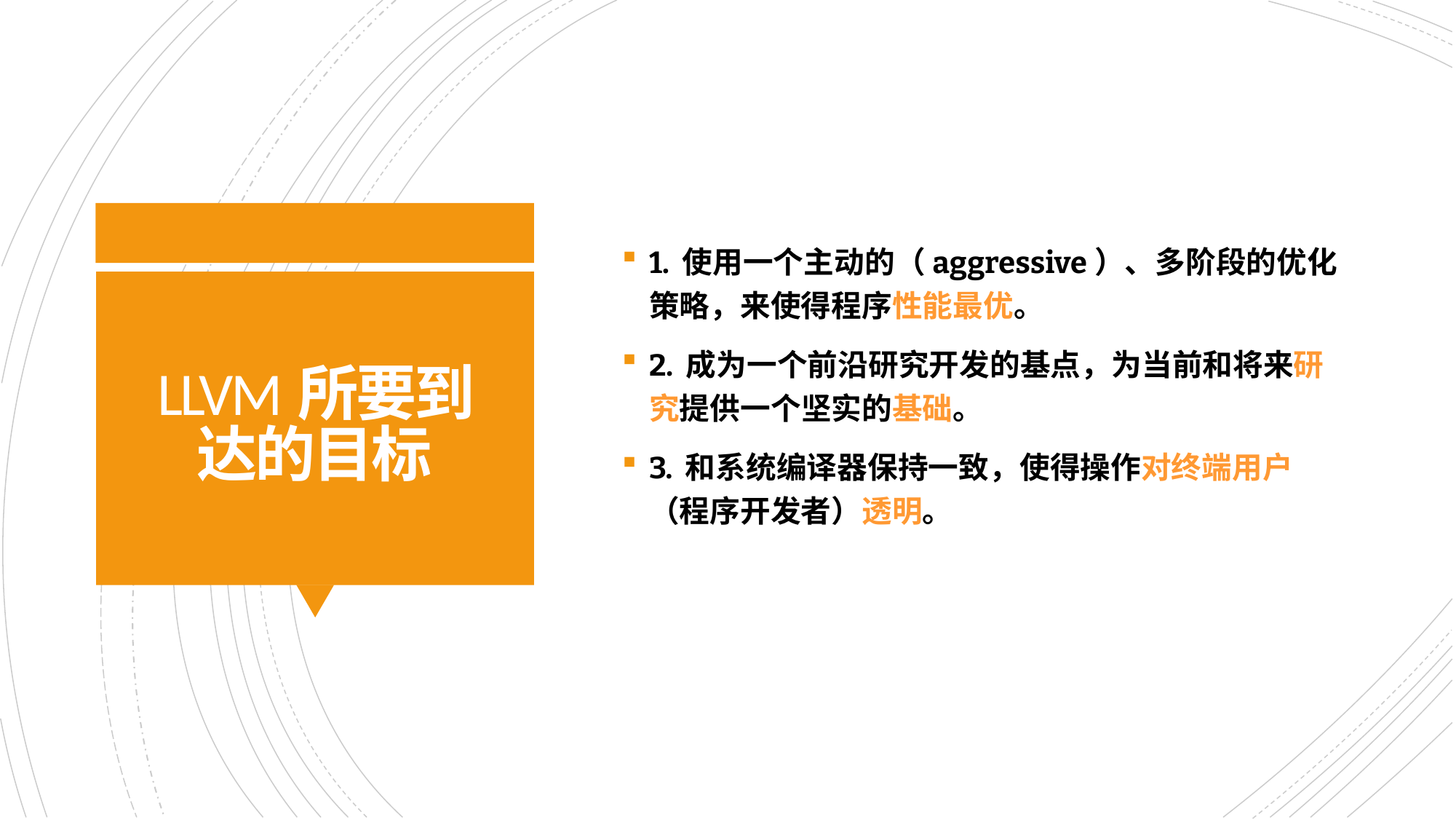

1. 使用一个主动的（aggressive）、多阶段的优化策略，来使得程序性能最优。
2. 成为一个前沿研究开发的基点，为当前和将来研究提供一个坚实的基础。
3. 和系统编译器保持一致，使得操作对终端用户（程序开发者）透明。

# LLVM所要到达的目标